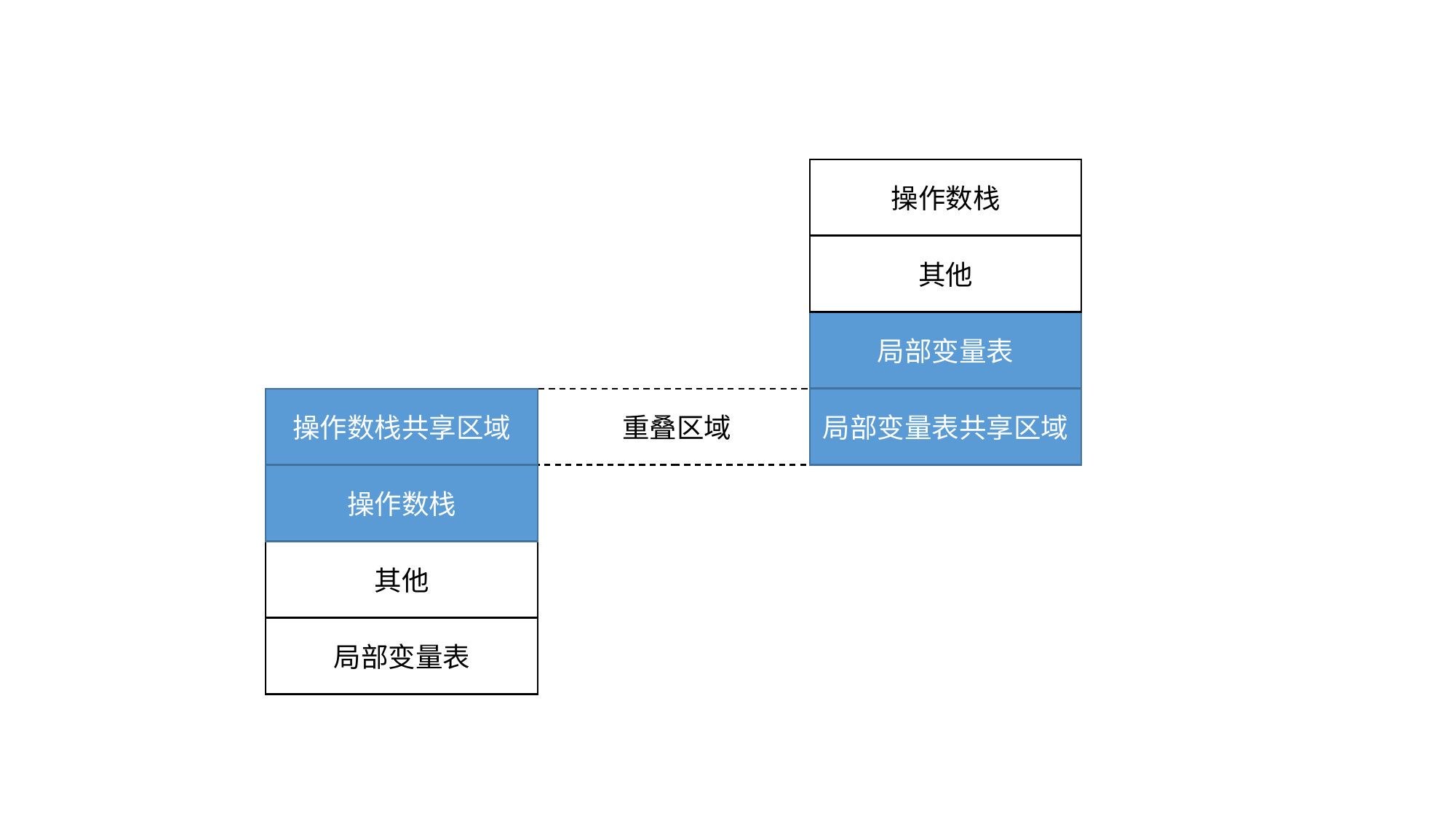

操作数栈
其他
局部变量表
局部变量表共享区域
操作数栈共享区域
操作数栈
其他
局部变量表
重叠区域